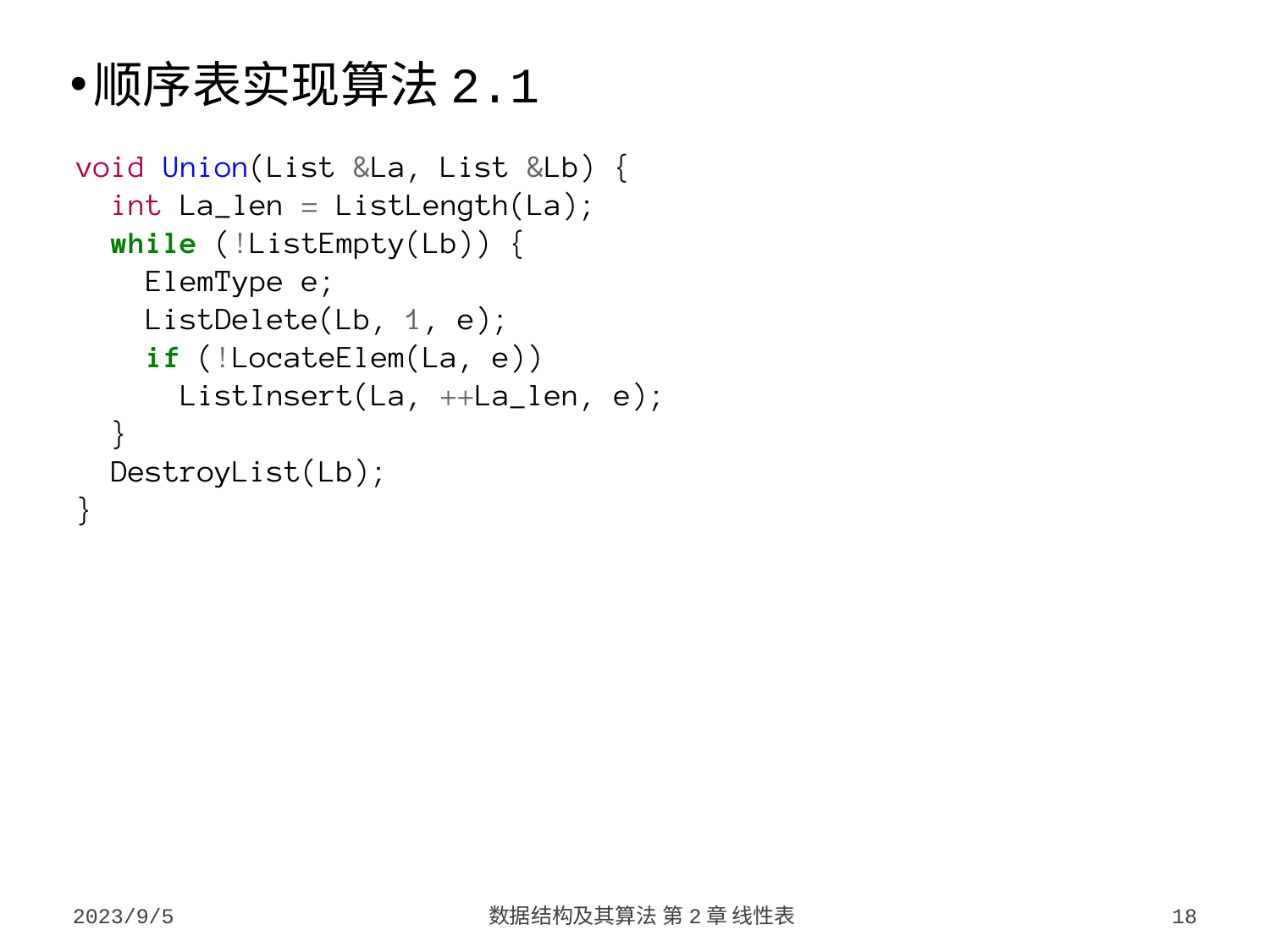

顺序表实现算法2.1
void Union(List &La, List &Lb) {
  int La_len = ListLength(La);
  while (!ListEmpty(Lb)) {
    ElemType e;
    ListDelete(Lb, 1, e);
    if (!LocateElem(La, e))
      ListInsert(La, ++La_len, e);
  }
  DestroyList(Lb);
}
2023/9/5
数据结构及其算法 第2章 线性表
18